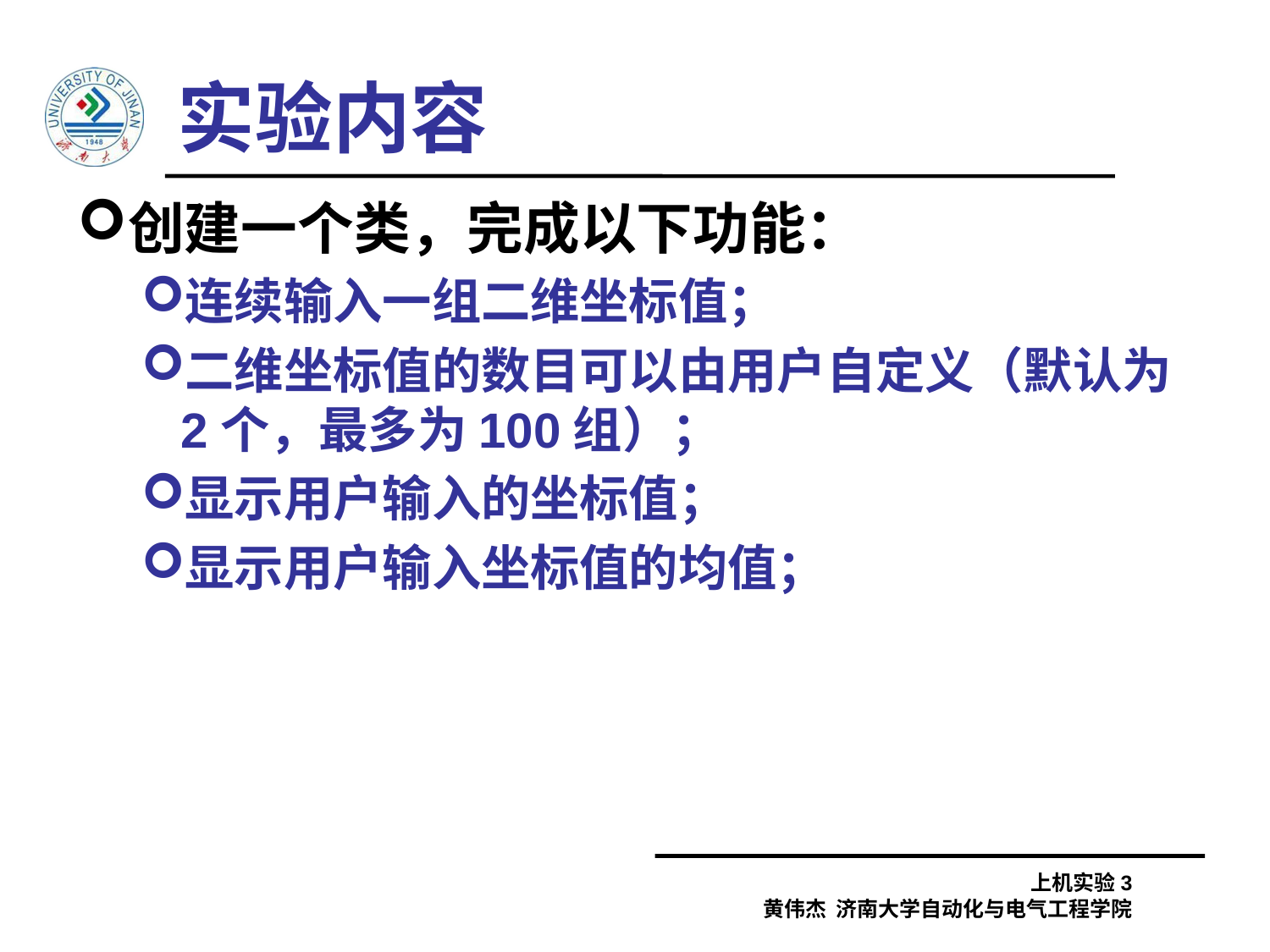

# 实验内容
创建一个类，完成以下功能：
连续输入一组二维坐标值；
二维坐标值的数目可以由用户自定义（默认为2个，最多为100组）；
显示用户输入的坐标值；
显示用户输入坐标值的均值；